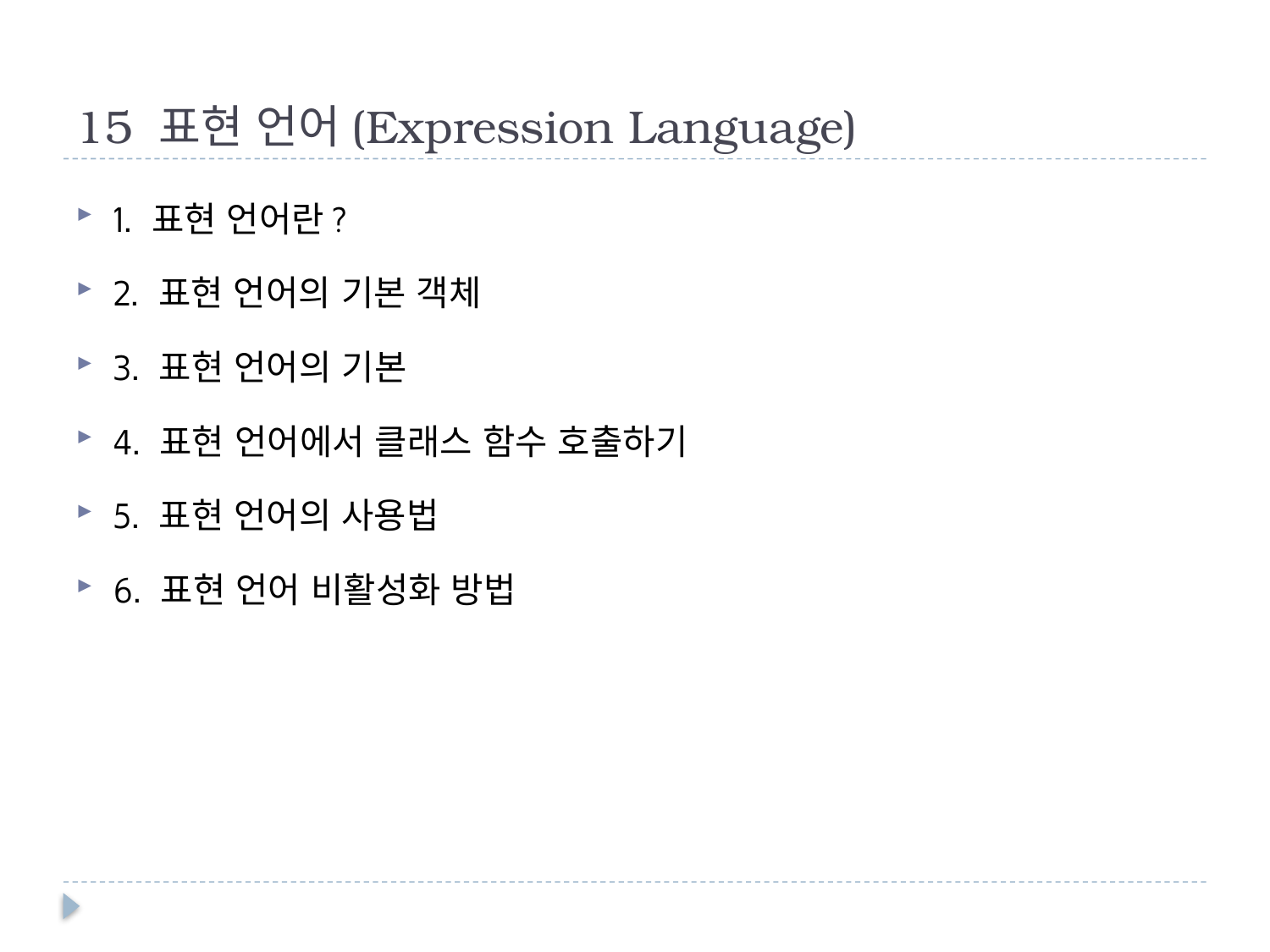

# 15 표현 언어(Expression Language)
1. 표현 언어란?
2. 표현 언어의 기본 객체
3. 표현 언어의 기본
4. 표현 언어에서 클래스 함수 호출하기
5. 표현 언어의 사용법
6. 표현 언어 비활성화 방법